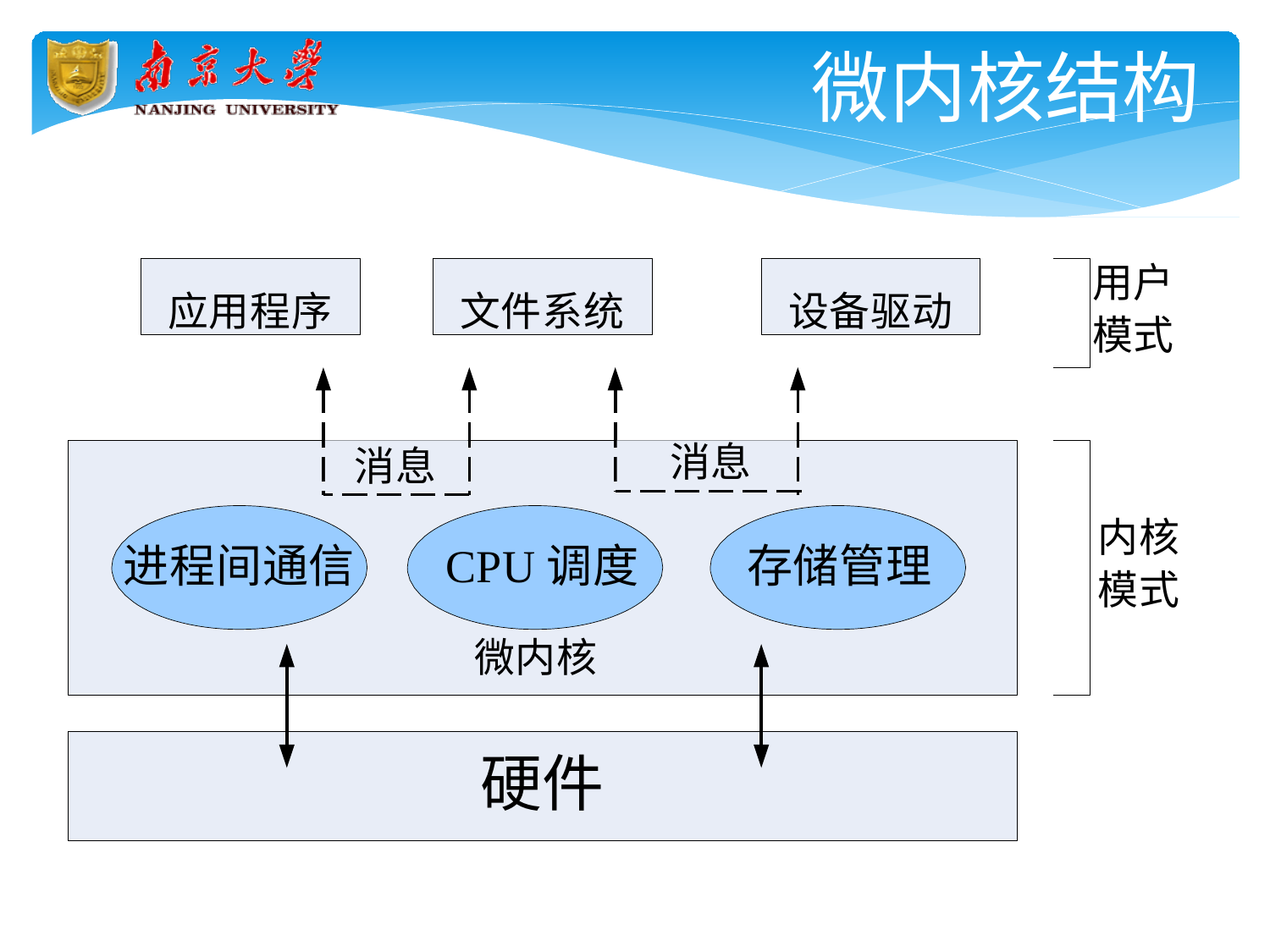

# 微内核结构

用户 模式
应用程序
文件系统
设备驱动

消息
消息

内核 模式
进程间通信	CPU调度	存储管理
微内核

硬件